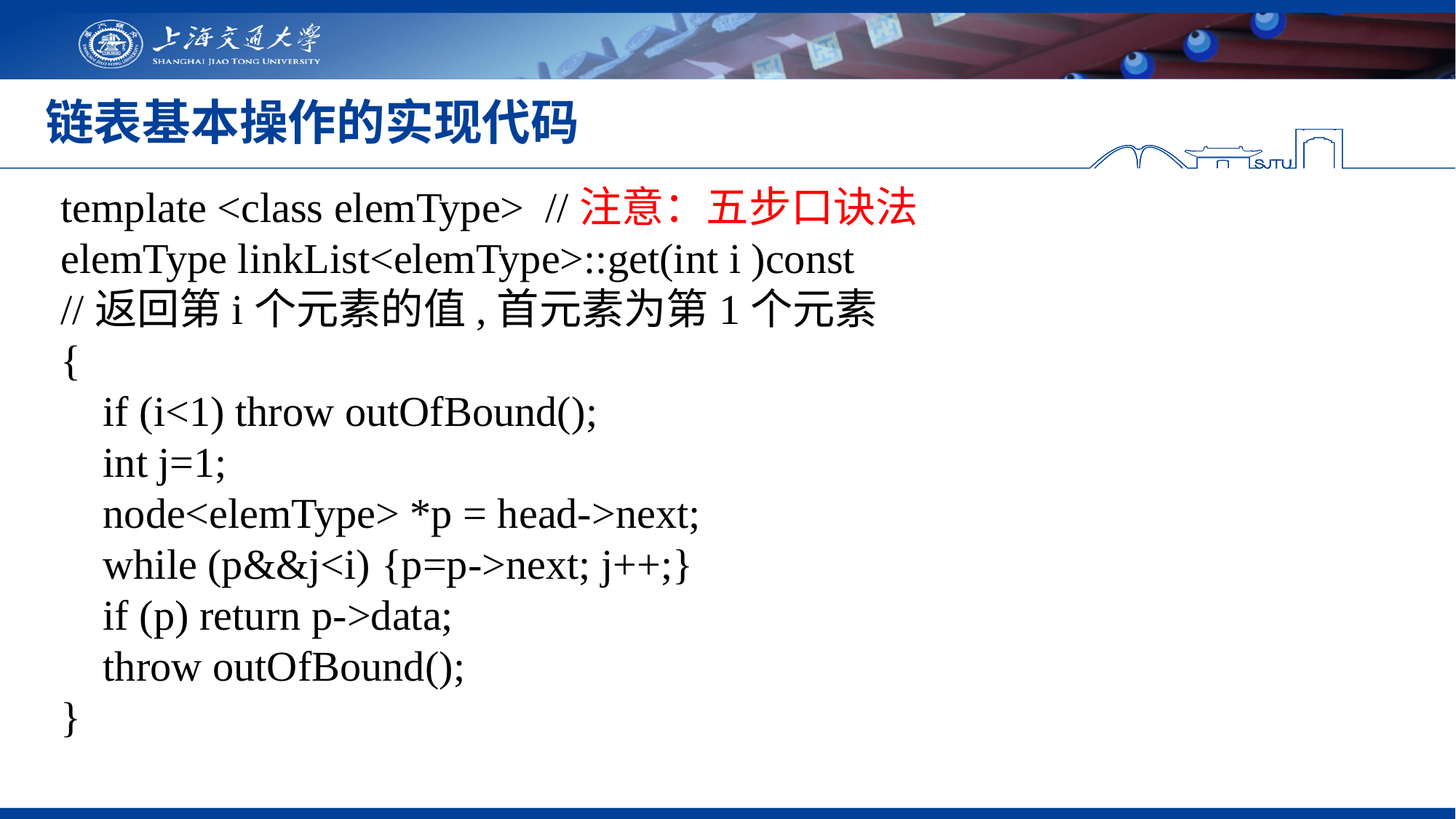

# 链表基本操作的实现代码
template <class elemType>  //注意：五步口诀法
elemType linkList<elemType>::get(int i )const
//返回第i个元素的值,首元素为第1个元素
{
    if (i<1) throw outOfBound();
    int j=1;
    node<elemType> *p = head->next;
    while (p&&j<i) {p=p->next; j++;}
    if (p) return p->data;
    throw outOfBound();
}